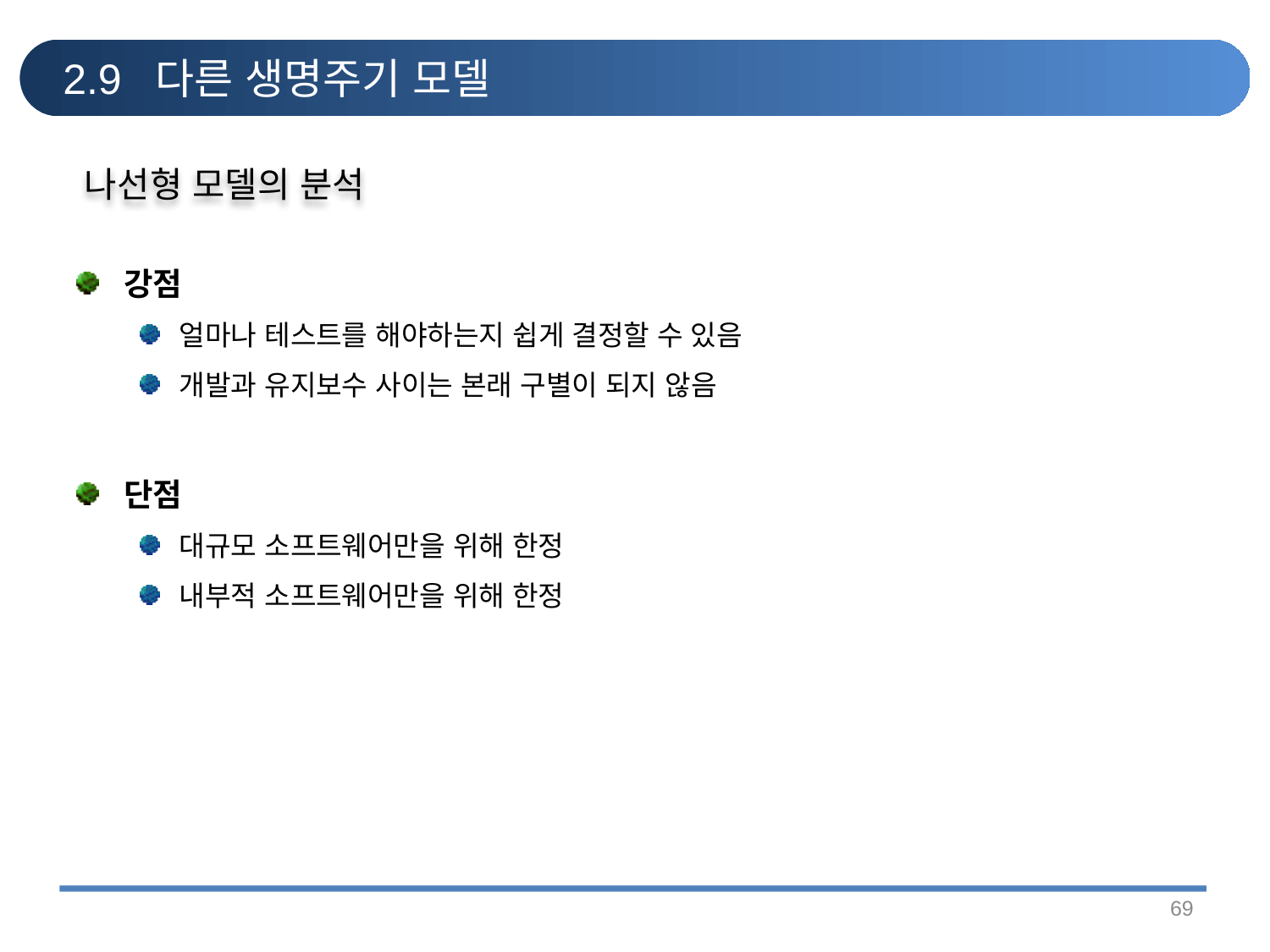

# 2.9  다른 생명주기 모델
나선형 모델의 분석
강점
얼마나 테스트를 해야하는지 쉽게 결정할 수 있음
개발과 유지보수 사이는 본래 구별이 되지 않음

단점
대규모 소프트웨어만을 위해 한정
내부적 소프트웨어만을 위해 한정

69